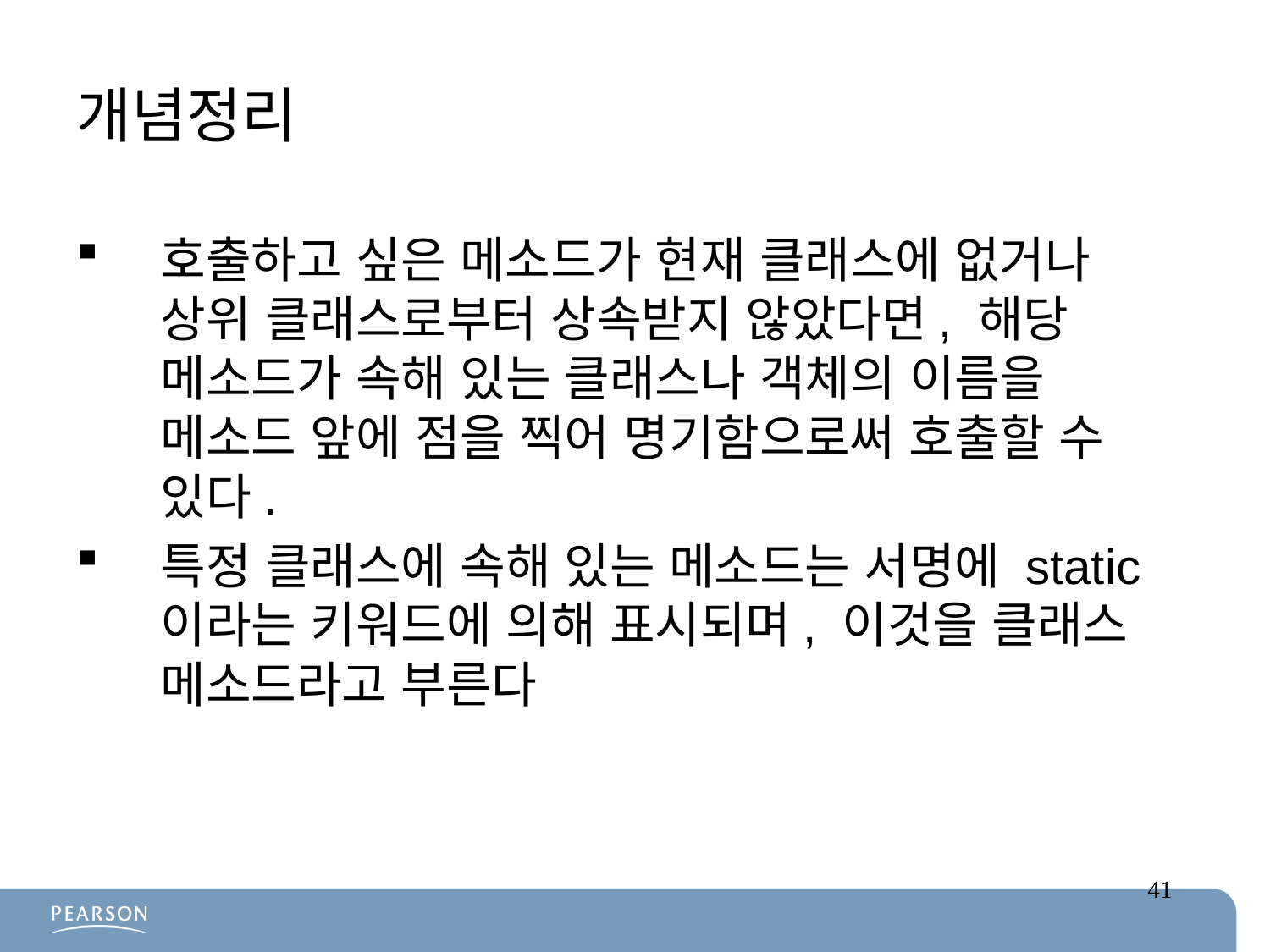

# 개념정리
호출하고 싶은 메소드가 현재 클래스에 없거나 상위 클래스로부터 상속받지 않았다면, 해당 메소드가 속해 있는 클래스나 객체의 이름을 메소드 앞에 점을 찍어 명기함으로써 호출할 수 있다.
특정 클래스에 속해 있는 메소드는 서명에 static이라는 키워드에 의해 표시되며, 이것을 클래스 메소드라고 부른다

41